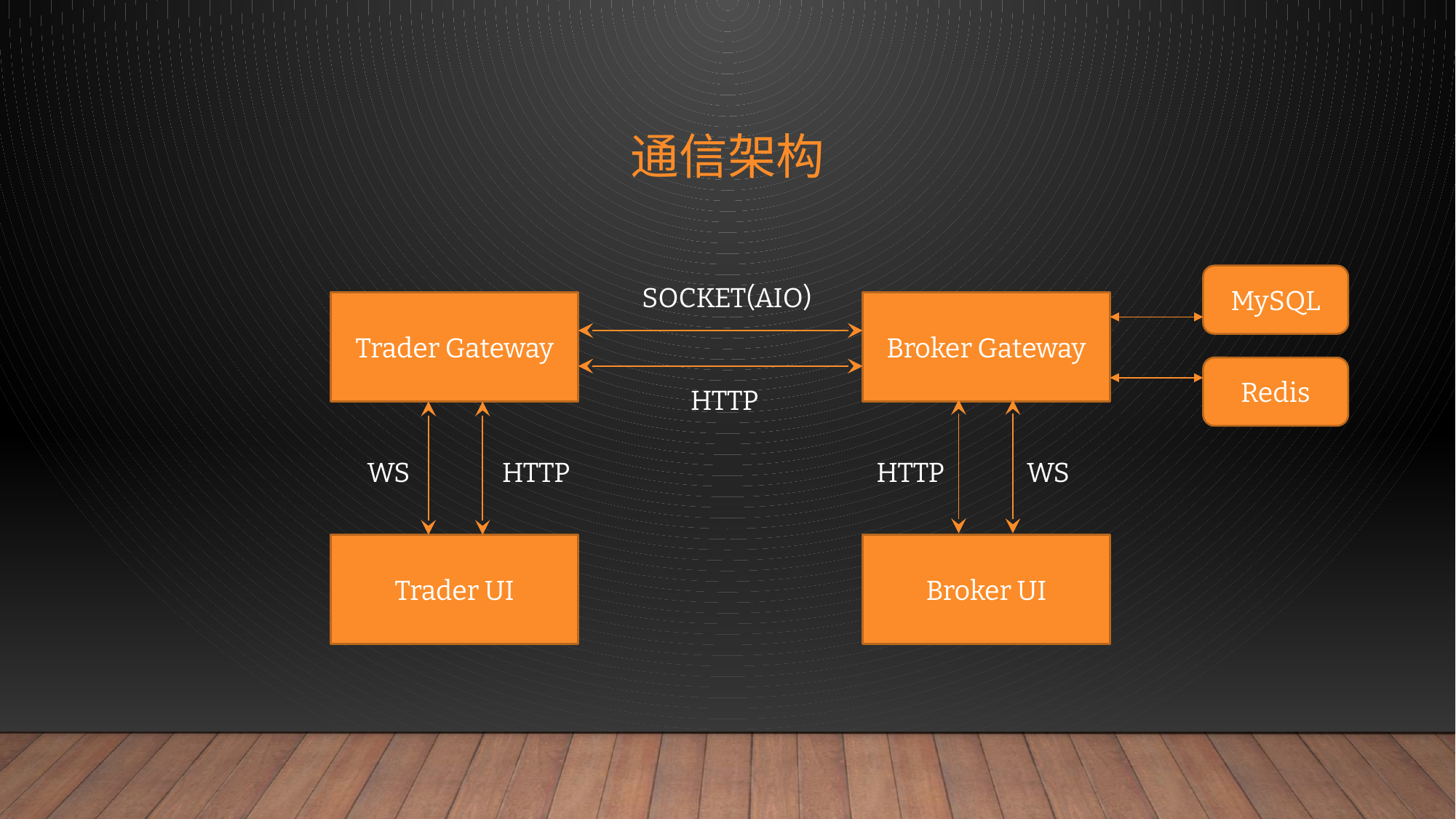

# 通信架构
MySQL
SOCKET(AIO)
Trader Gateway
Broker Gateway
Redis
HTTP
WS
HTTP
HTTP
WS
Trader UI
Broker UI